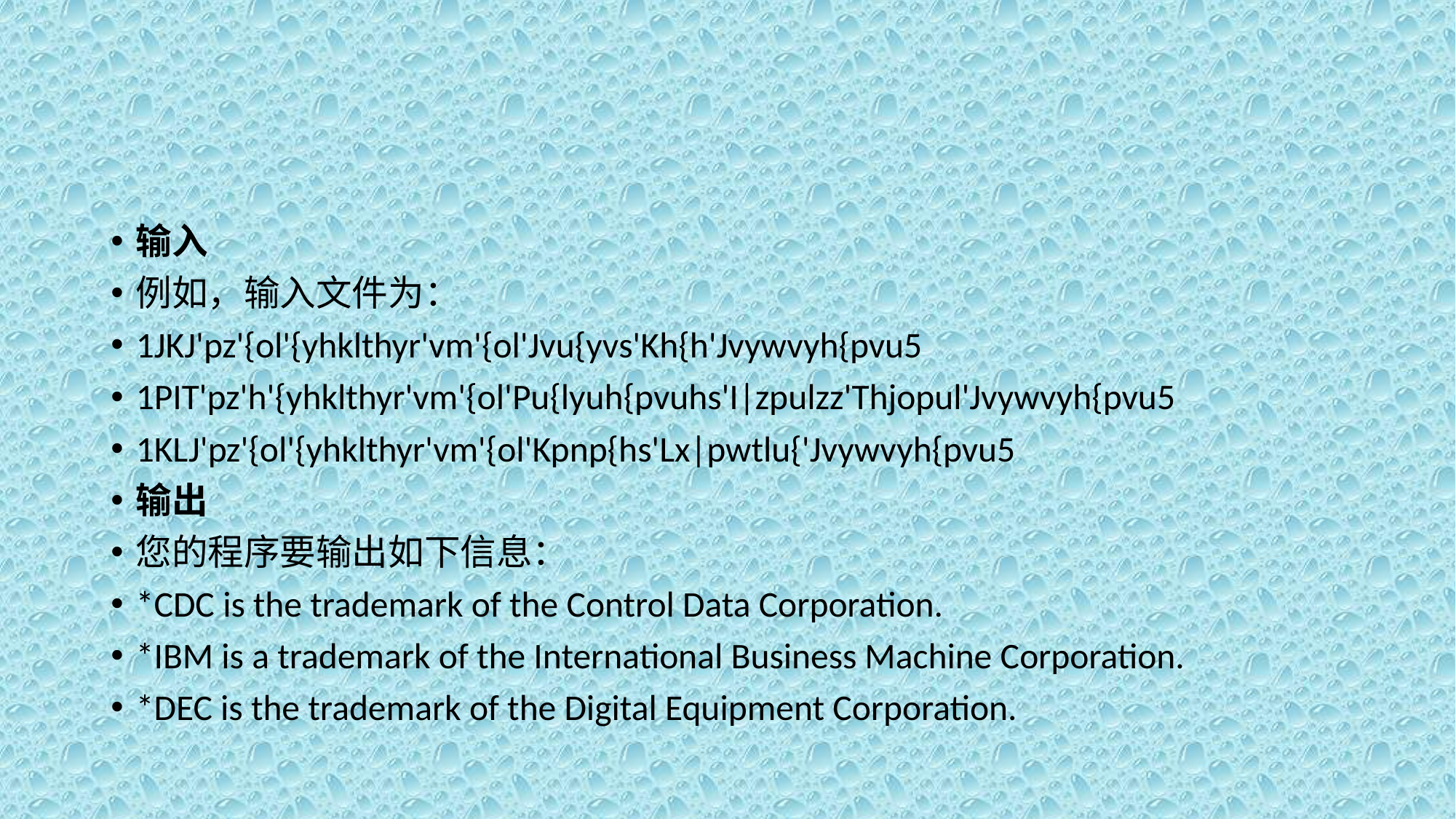

#
输入
例如，输入文件为：
1JKJ'pz'{ol'{yhklthyr'vm'{ol'Jvu{yvs'Kh{h'Jvywvyh{pvu5
1PIT'pz'h'{yhklthyr'vm'{ol'Pu{lyuh{pvuhs'I|zpulzz'Thjopul'Jvywvyh{pvu5
1KLJ'pz'{ol'{yhklthyr'vm'{ol'Kpnp{hs'Lx|pwtlu{'Jvywvyh{pvu5
输出
您的程序要输出如下信息：
*CDC is the trademark of the Control Data Corporation.
*IBM is a trademark of the International Business Machine Corporation.
*DEC is the trademark of the Digital Equipment Corporation.